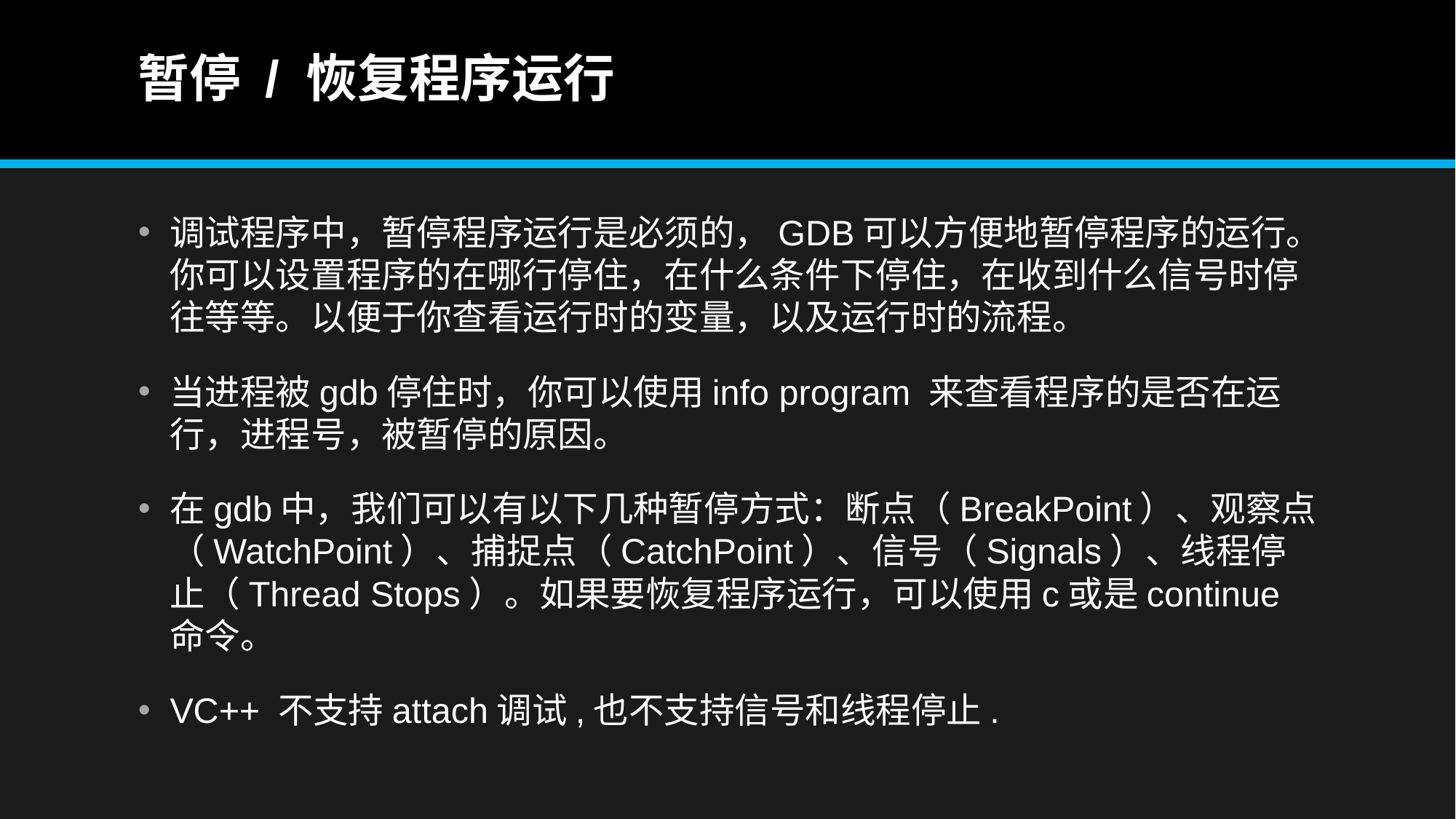

# 暂停 / 恢复程序运行
调试程序中，暂停程序运行是必须的，GDB可以方便地暂停程序的运行。你可以设置程序的在哪行停住，在什么条件下停住，在收到什么信号时停往等等。以便于你查看运行时的变量，以及运行时的流程。
当进程被gdb停住时，你可以使用info program 来查看程序的是否在运行，进程号，被暂停的原因。
在gdb中，我们可以有以下几种暂停方式：断点（BreakPoint）、观察点（WatchPoint）、捕捉点（CatchPoint）、信号（Signals）、线程停止（Thread Stops）。如果要恢复程序运行，可以使用c或是continue命令。
VC++ 不支持attach调试,也不支持信号和线程停止.